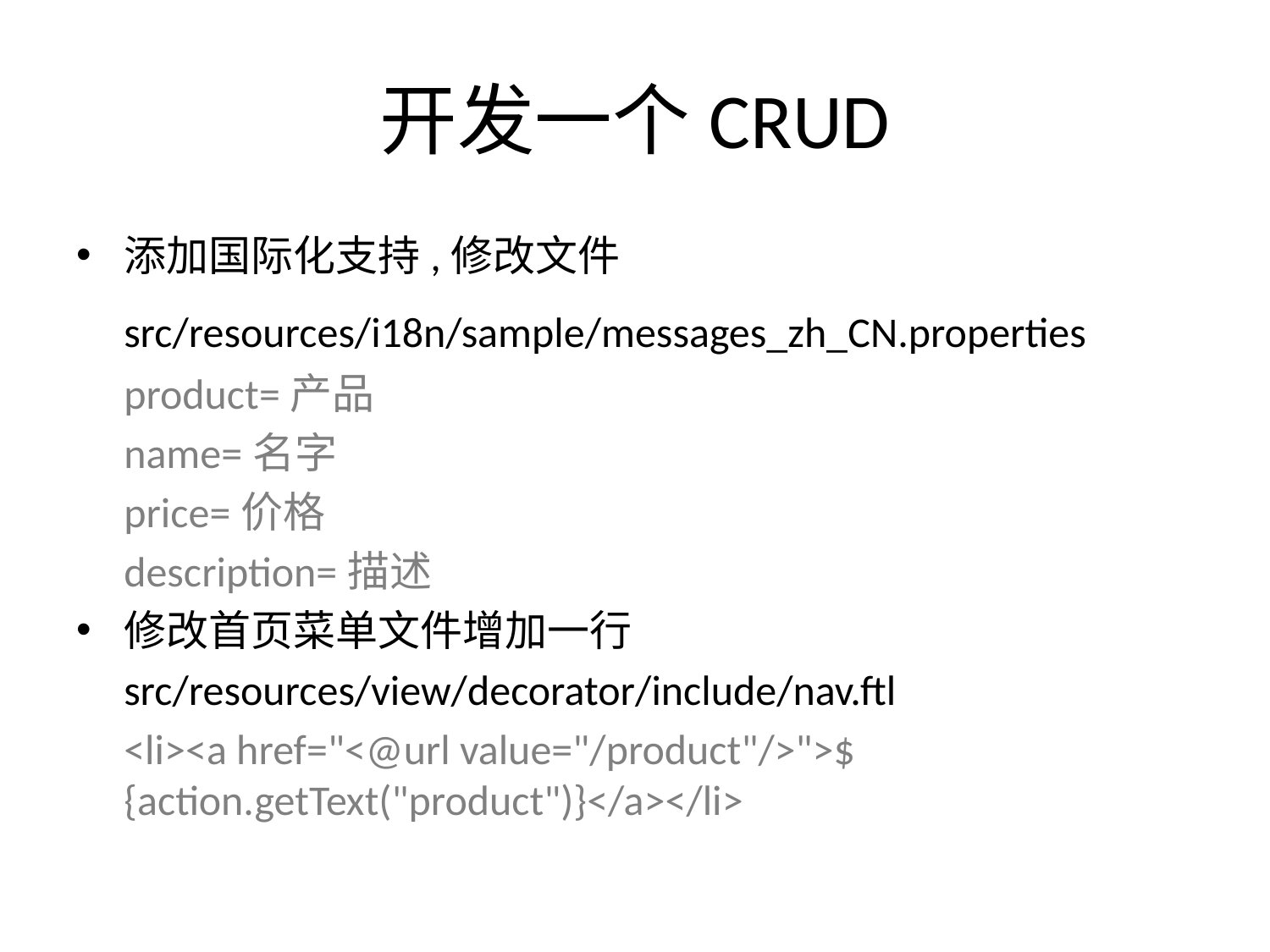

# 开发一个CRUD
添加国际化支持,修改文件
	src/resources/i18n/sample/messages_zh_CN.properties
	product=产品
	name=名字
	price=价格
	description=描述
修改首页菜单文件增加一行
	src/resources/view/decorator/include/nav.ftl
	<li><a href="<@url value="/product"/>">${action.getText("product")}</a></li>